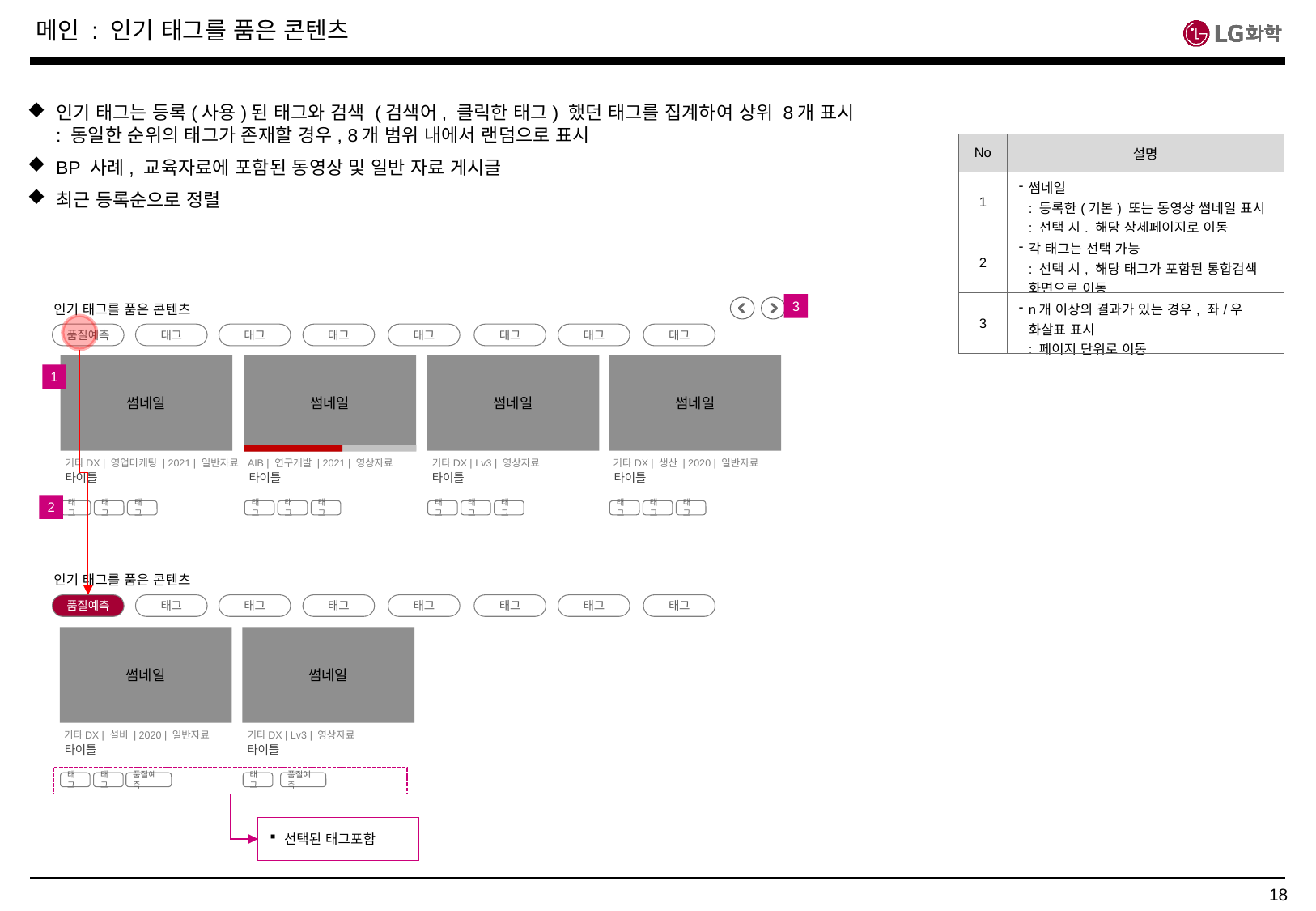

메인 : 인기 태그를 품은 콘텐츠
인기 태그는 등록(사용)된 태그와 검색 (검색어, 클릭한 태그) 했던 태그를 집계하여 상위 8개 표시
: 동일한 순위의 태그가 존재할 경우, 8개 범위 내에서 랜덤으로 표시
BP 사례, 교육자료에 포함된 동영상 및 일반 자료 게시글
최근 등록순으로 정렬
| No | 설명 |
| --- | --- |
| 1 | 썸네일 : 등록한(기본) 또는 동영상 썸네일 표시 : 선택 시, 해당 상세페이지로 이동 |
| 2 | 각 태그는 선택 가능 : 선택 시, 해당 태그가 포함된 통합검색 화면으로 이동 |
| 3 | n개 이상의 결과가 있는 경우, 좌/우 화살표 표시 : 페이지 단위로 이동 |
3
인기 태그를 품은 콘텐츠

품질예측
태그
태그
태그
태그
태그
태그
태그
썸네일
기타DX | 영업마케팅 | 2021 | 일반자료
타이틀
태그
태그
태그
썸네일
AIB | 연구개발 | 2021 | 영상자료
타이틀
태그
태그
태그
썸네일
기타DX | Lv3 | 영상자료
타이틀
태그
태그
태그
썸네일
기타DX | 생산 | 2020 | 일반자료
타이틀
태그
태그
태그
1

2
인기 태그를 품은 콘텐츠
품질예측
태그
태그
태그
태그
태그
태그
태그
썸네일
기타DX | 설비 | 2020 | 일반자료
타이틀
품질예측
태그
태그
썸네일
기타DX | Lv3 | 영상자료
타이틀
품질예측
태그

선택된 태그포함